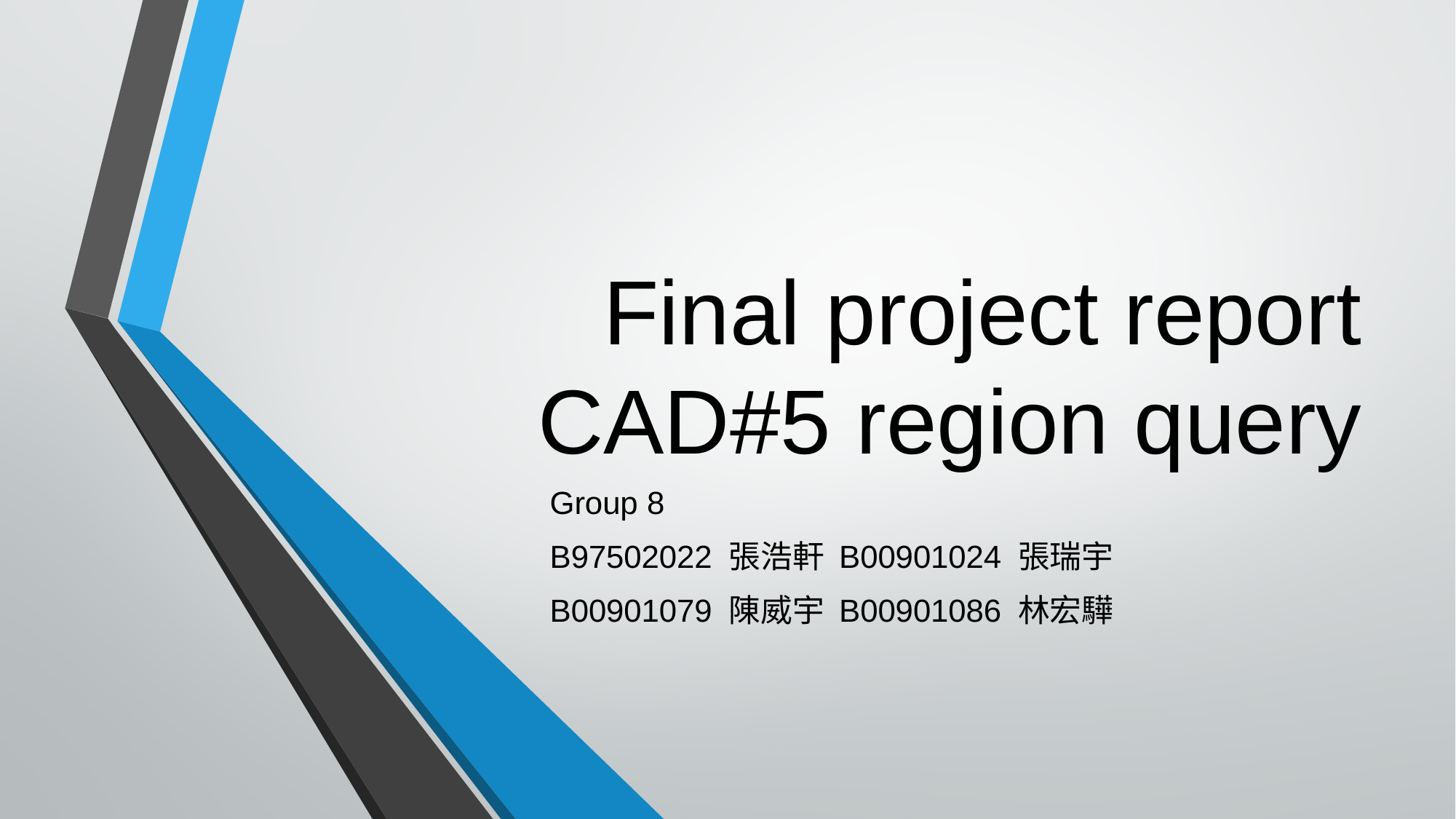

# Final project report CAD#5 region query
Group 8
B97502022 張浩軒 B00901024 張瑞宇
B00901079 陳威宇 B00901086 林宏驊